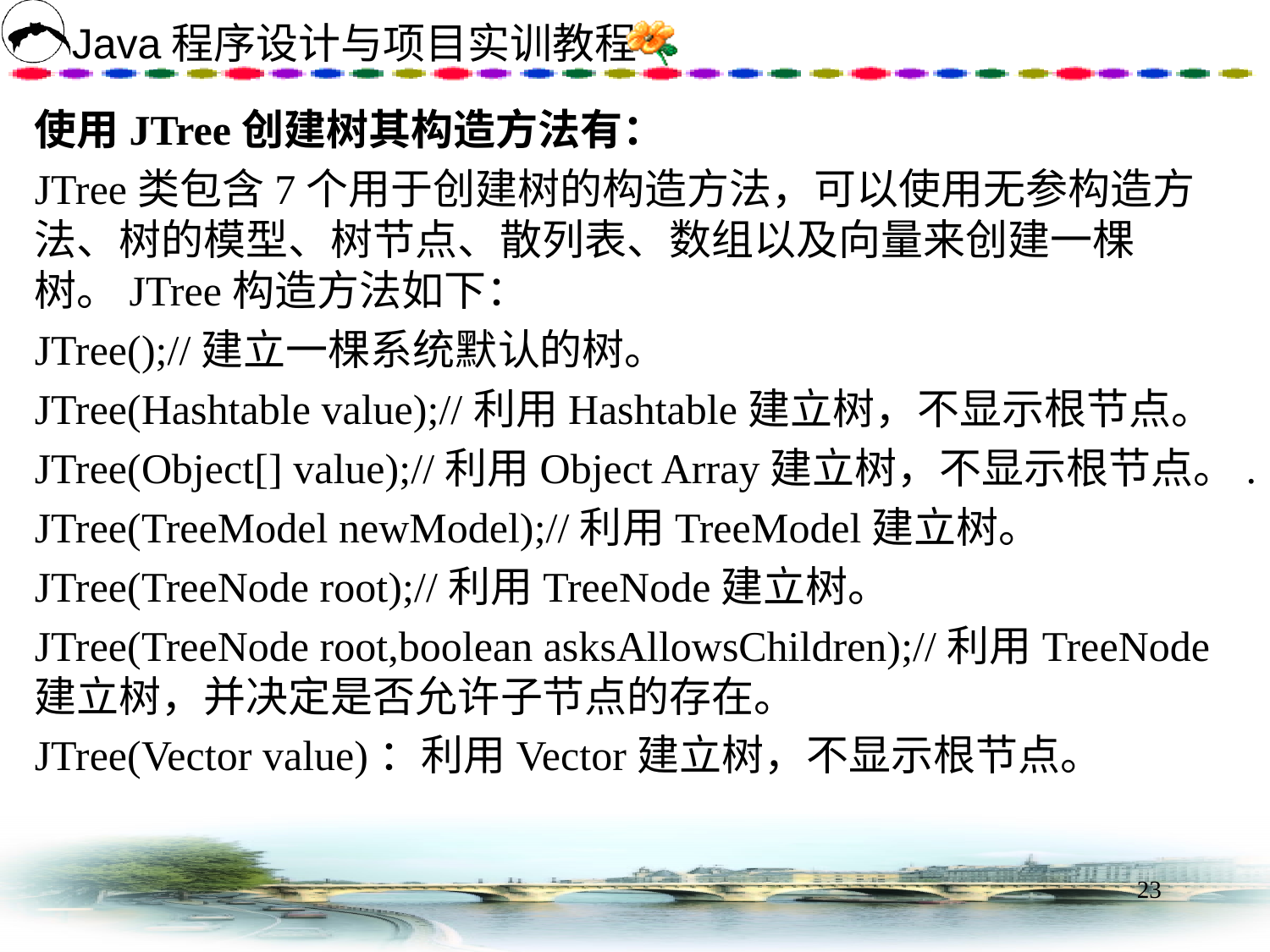

使用JTree创建树其构造方法有：
JTree类包含7个用于创建树的构造方法，可以使用无参构造方法、树的模型、树节点、散列表、数组以及向量来创建一棵树。JTree构造方法如下：
JTree();//建立一棵系统默认的树。
JTree(Hashtable value);//利用Hashtable建立树，不显示根节点。
JTree(Object[] value);//利用Object Array建立树，不显示根节点。.
JTree(TreeModel newModel);//利用TreeModel建立树。
JTree(TreeNode root);//利用TreeNode建立树。
JTree(TreeNode root,boolean asksAllowsChildren);//利用TreeNode建立树，并决定是否允许子节点的存在。
JTree(Vector value)：利用Vector建立树，不显示根节点。
23